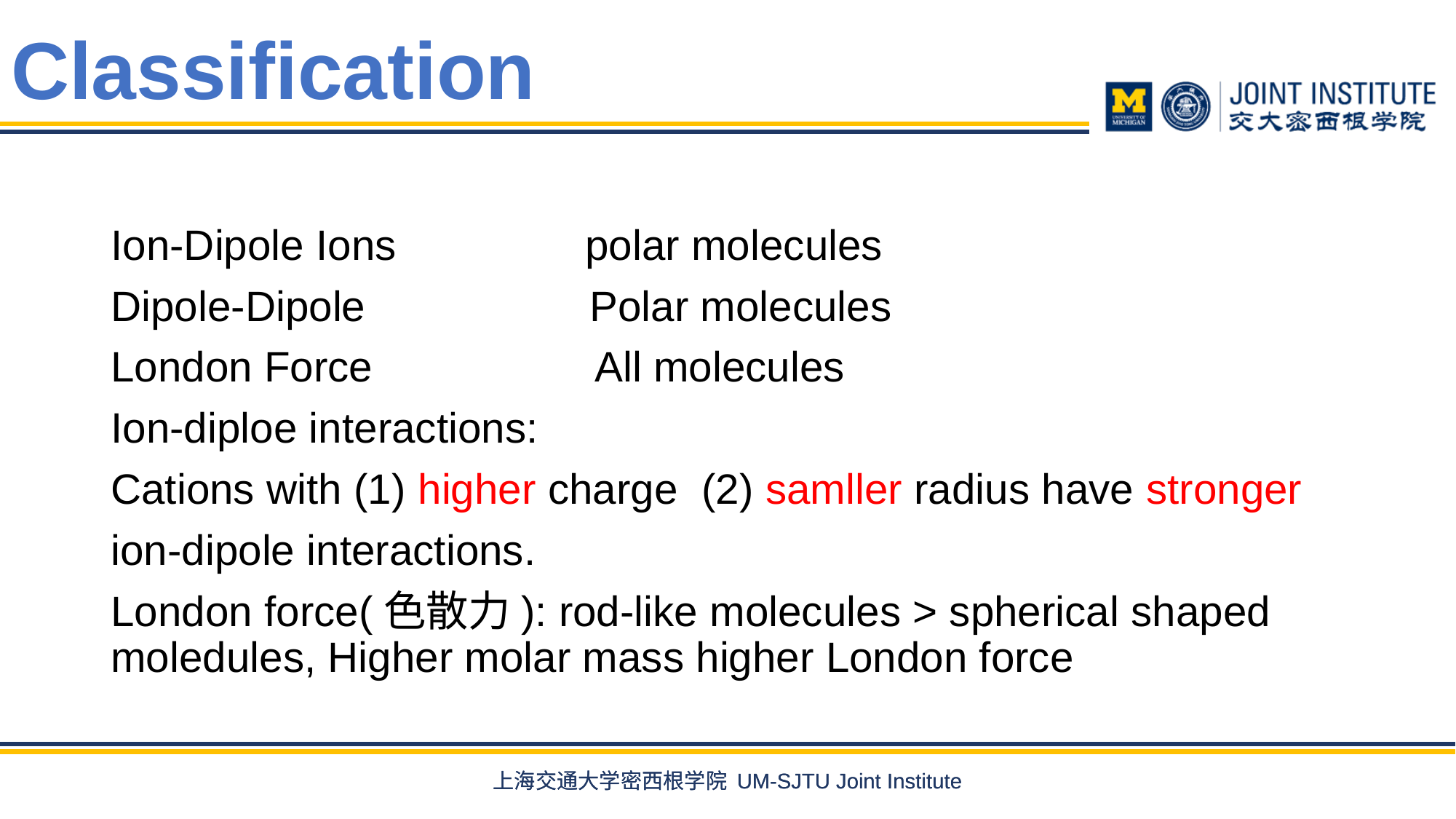

# Classification
Ion-Dipole Ions                polar molecules
Dipole-Dipole                   Polar molecules
London Force                   All molecules
Ion-diploe interactions:
Cations with (1) higher charge  (2) samller radius have stronger
ion-dipole interactions.
London force(色散力): rod-like molecules > spherical shaped moledules, Higher molar mass higher London force
3